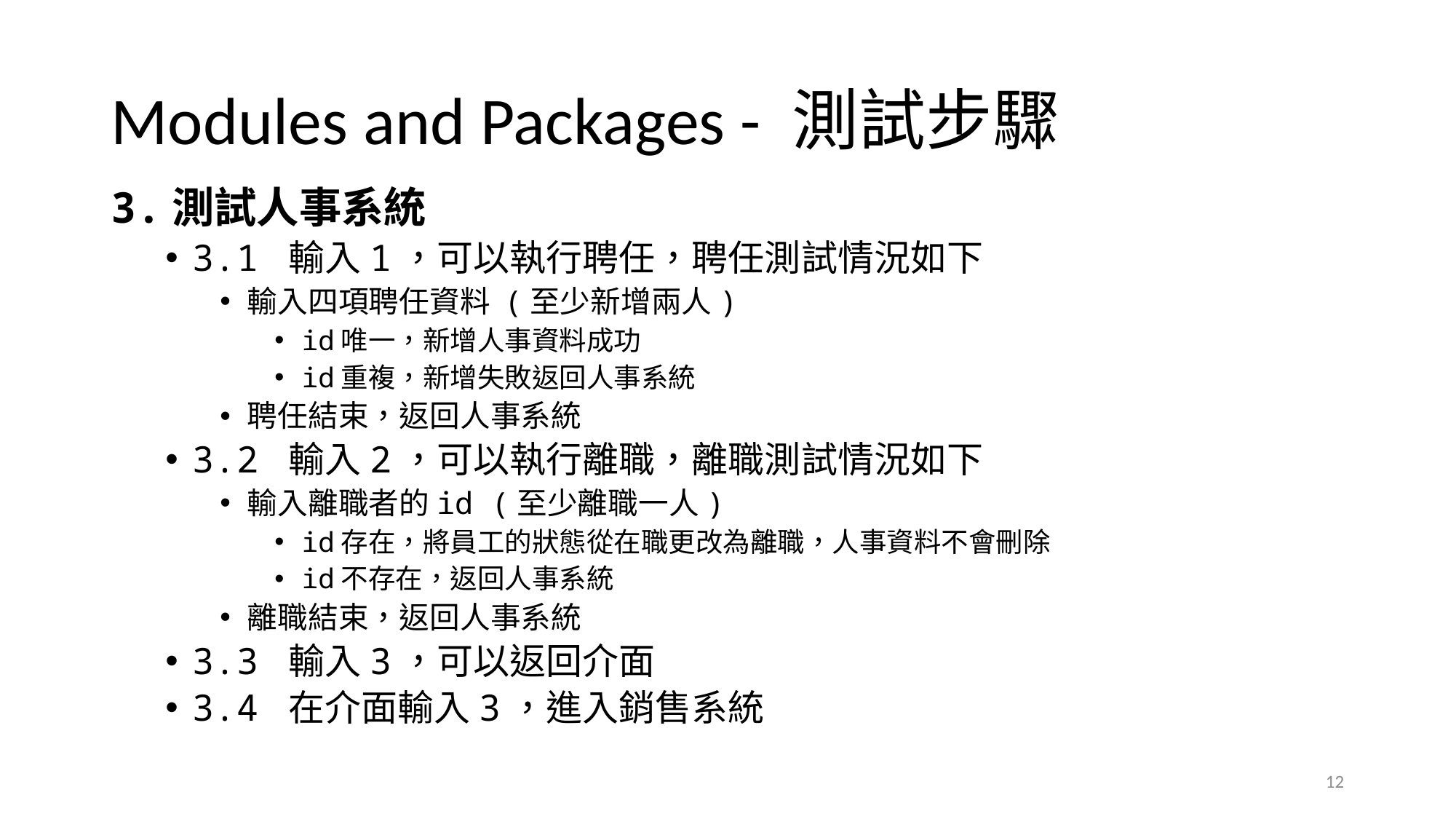

# Modules and Packages - 測試步驟
3.測試人事系統
3.1 輸入1，可以執行聘任，聘任測試情況如下
輸入四項聘任資料 (至少新增兩人)
id唯一，新增人事資料成功
id重複，新增失敗返回人事系統
聘任結束，返回人事系統
3.2 輸入2，可以執行離職，離職測試情況如下
輸入離職者的id (至少離職一人)
id存在，將員工的狀態從在職更改為離職，人事資料不會刪除
id不存在，返回人事系統
離職結束，返回人事系統
3.3 輸入3，可以返回介面
3.4 在介面輸入3，進入銷售系統

12